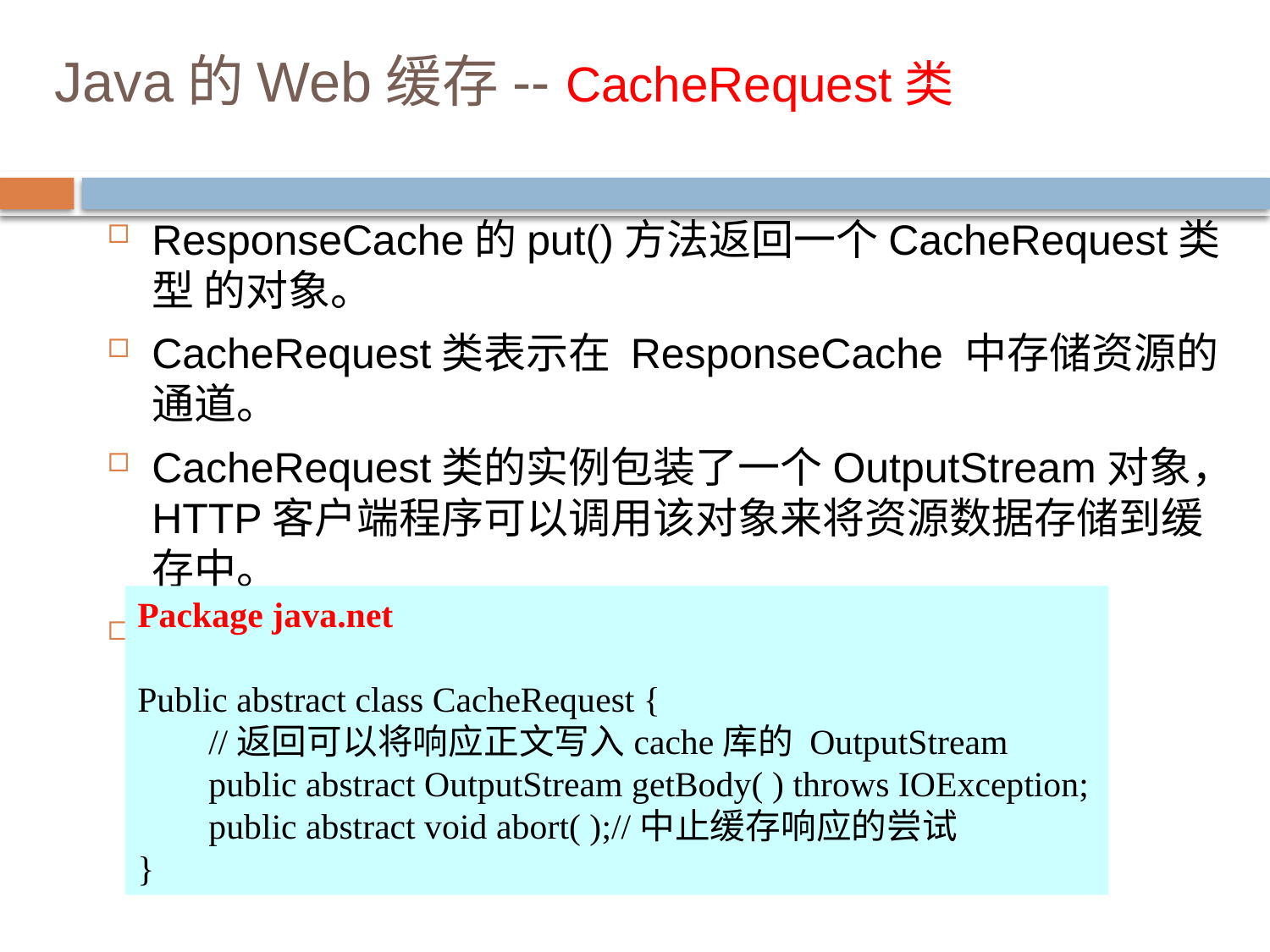

# Java的Web缓存-- CacheRequest类
ResponseCache的put()方法返回一个CacheRequest类型 的对象。
CacheRequest类表示在 ResponseCache 中存储资源的通道。
CacheRequest类的实例包装了一个OutputStream对象，HTTP客户端程序可以调用该对象来将资源数据存储到缓存中。
CacheRequest类 ex7-7 CacheRequest.java ：

Package java.net

Public abstract class CacheRequest {
        //返回可以将响应正文写入cache库的 OutputStream
        public abstract OutputStream getBody( ) throws IOException;
        public abstract void abort( );//中止缓存响应的尝试
}